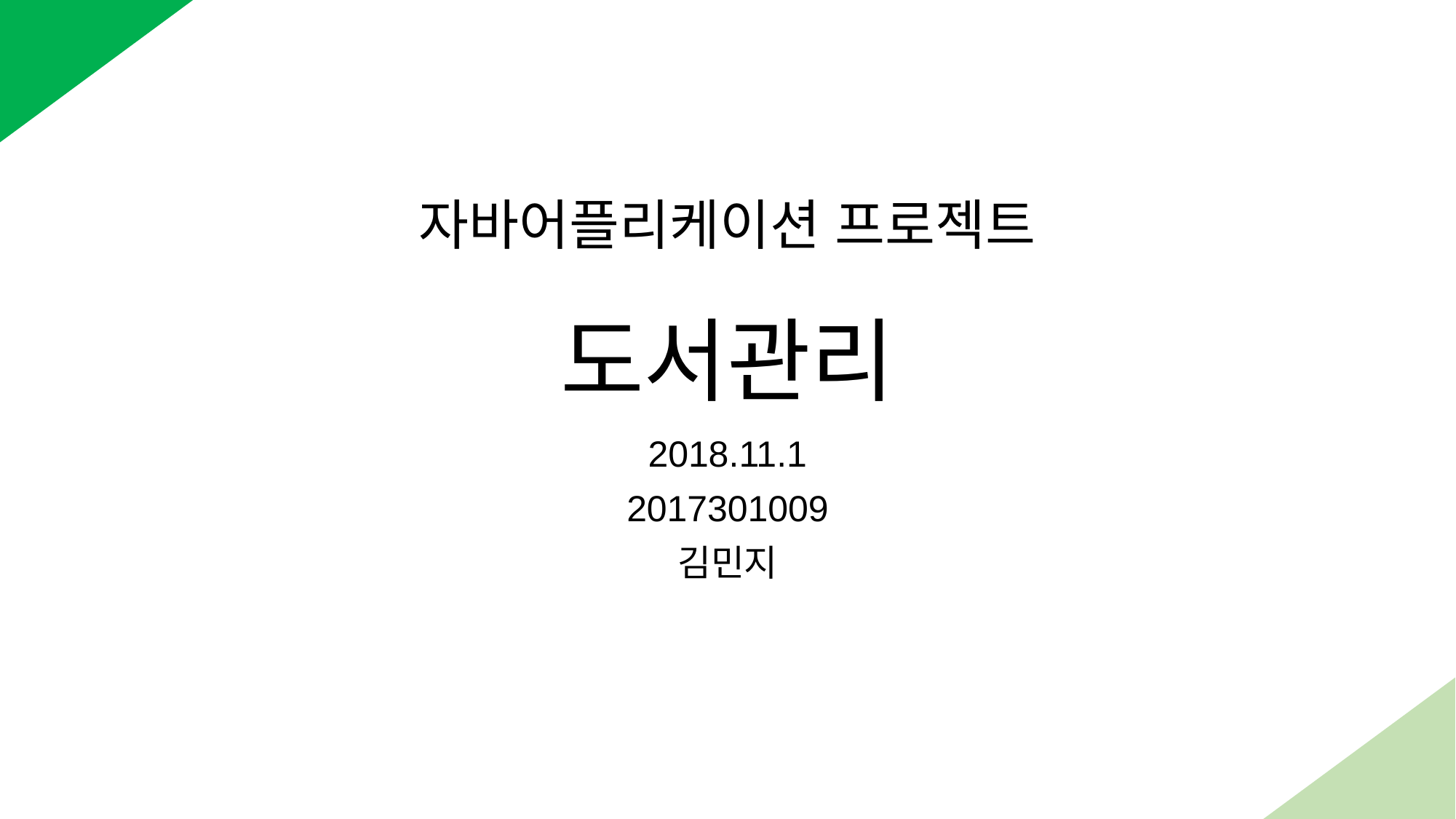

# 자바어플리케이션 프로젝트 도서관리
2018.11.1
2017301009
김민지